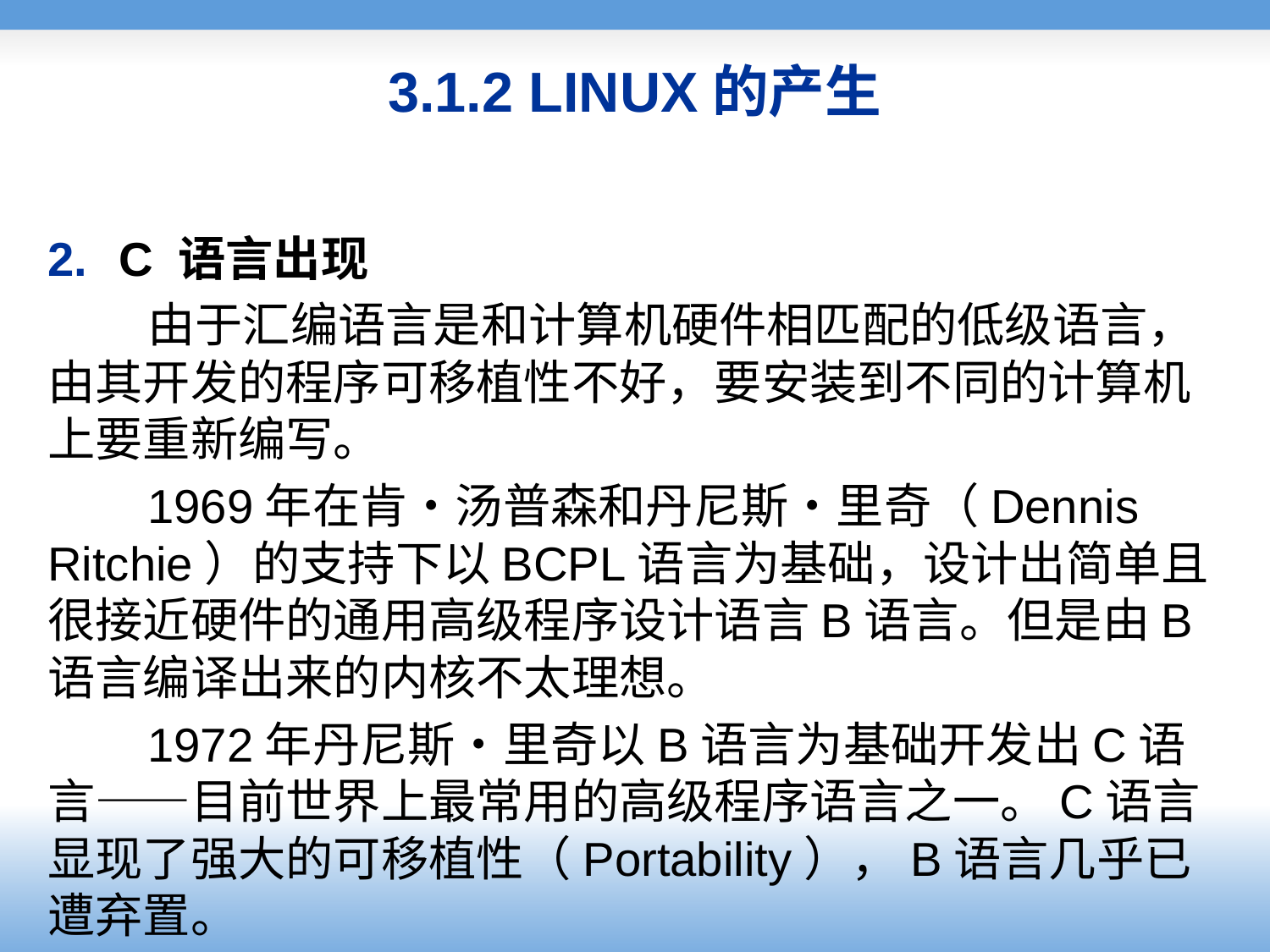

# 3.1.2 LINUX的产生
C 语言出现
由于汇编语言是和计算机硬件相匹配的低级语言，由其开发的程序可移植性不好，要安装到不同的计算机上要重新编写。
1969年在肯•汤普森和丹尼斯•里奇（Dennis Ritchie）的支持下以BCPL语言为基础，设计出简单且很接近硬件的通用高级程序设计语言B语言。但是由B语言编译出来的内核不太理想。
1972年丹尼斯•里奇以B语言为基础开发出C语言——目前世界上最常用的高级程序语言之一。C语言显现了强大的可移植性（Portability），B语言几乎已遭弃置。